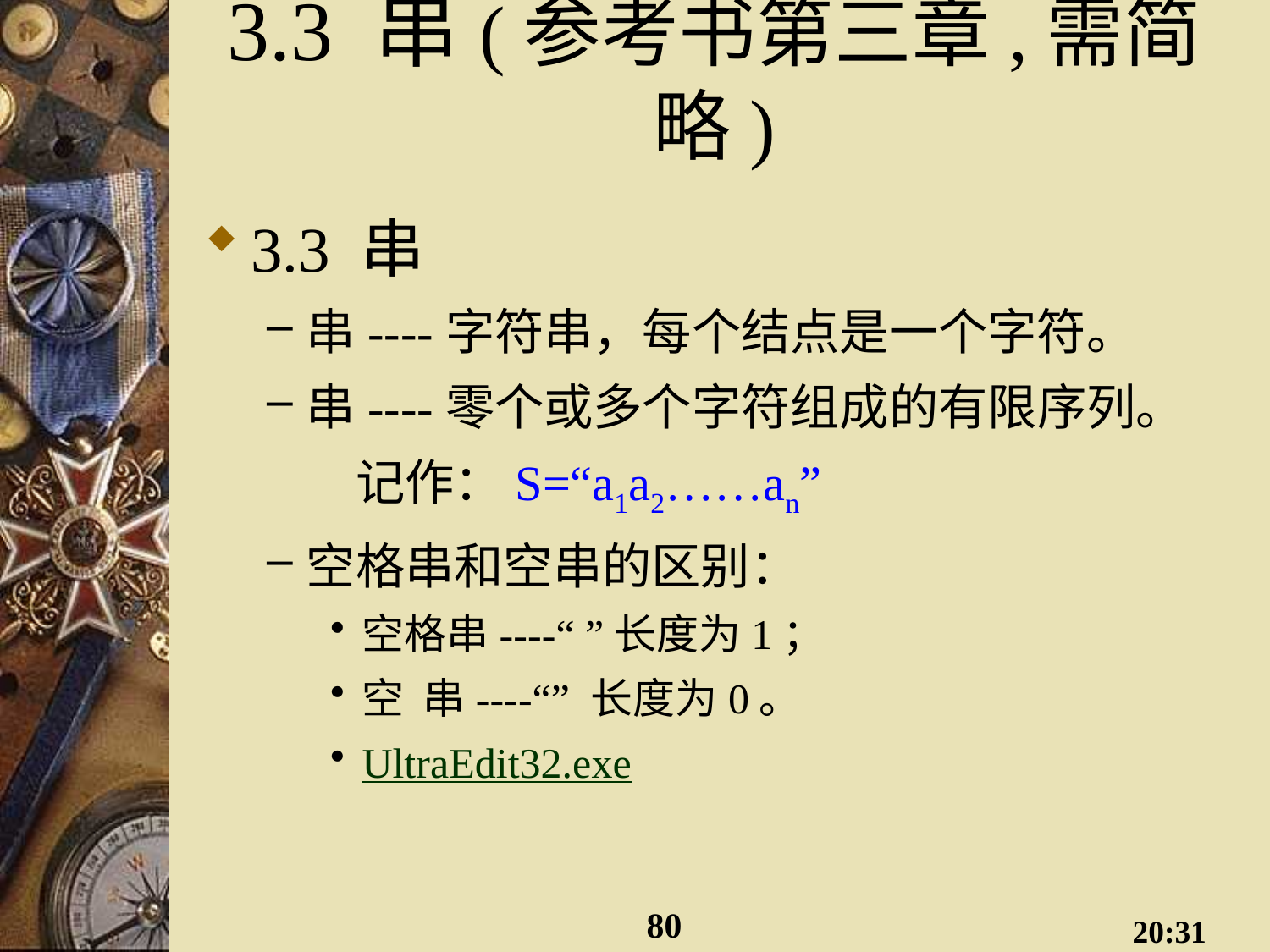

# 3.3 串(参考书第三章,需简略)
3.3 串
串----字符串，每个结点是一个字符。
串----零个或多个字符组成的有限序列。
       记作：S=“a1a2……an”
空格串和空串的区别：
空格串----“ ”长度为1；
空  串----“” 长度为0。
UltraEdit32.exe